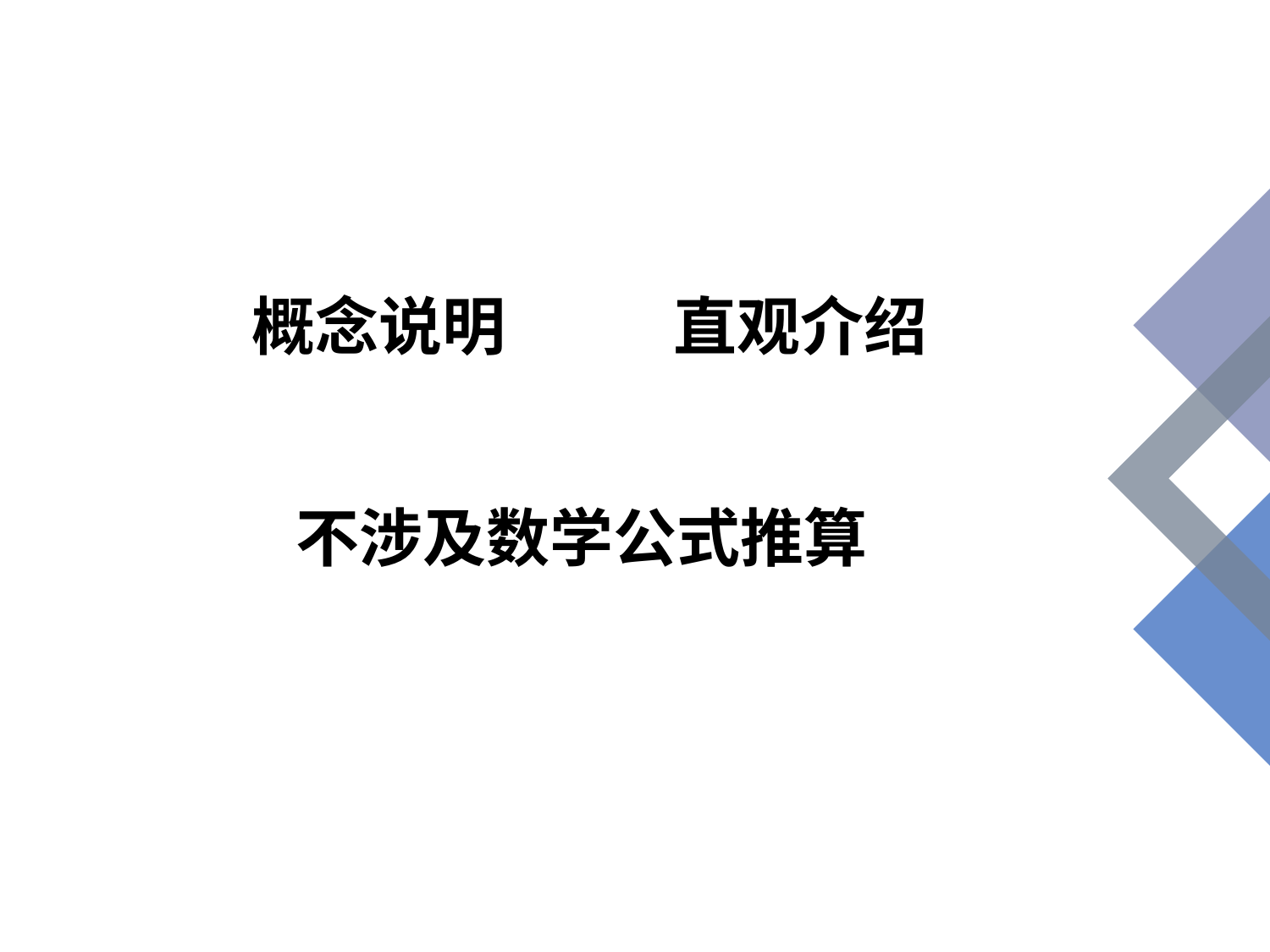

支持向量机
01
软间隔最大化

直观介绍
概念说明
CONTENTS
不涉及数学公式推算
硬间隔最大化
03
02